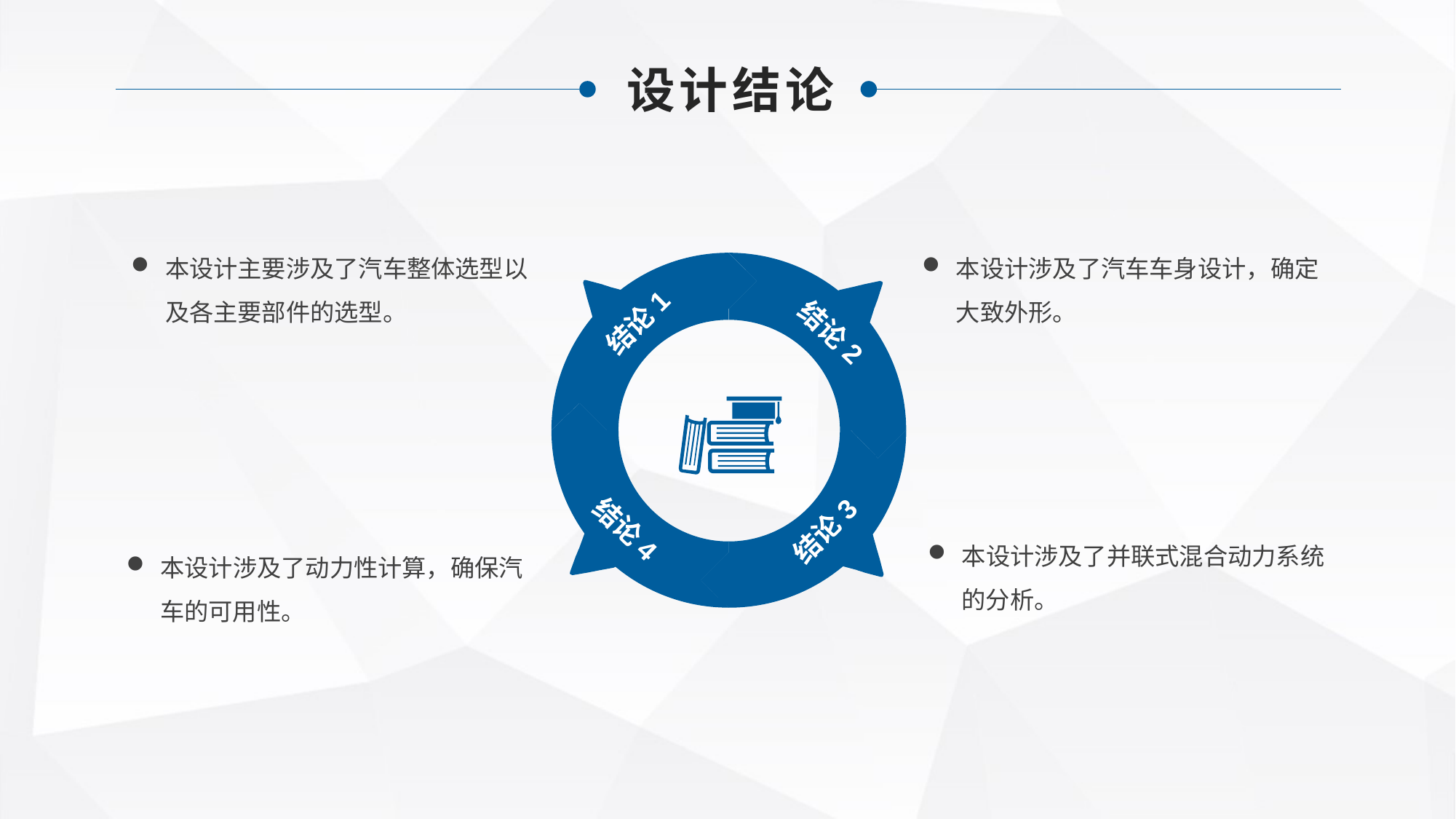

设计结论

本设计主要涉及了汽车整体选型以及各主要部件的选型。
本设计涉及了汽车车身设计，确定大致外形。

结论1
结论2

结论4
结论3
本设计涉及了并联式混合动力系统的分析。
本设计涉及了动力性计算，确保汽车的可用性。